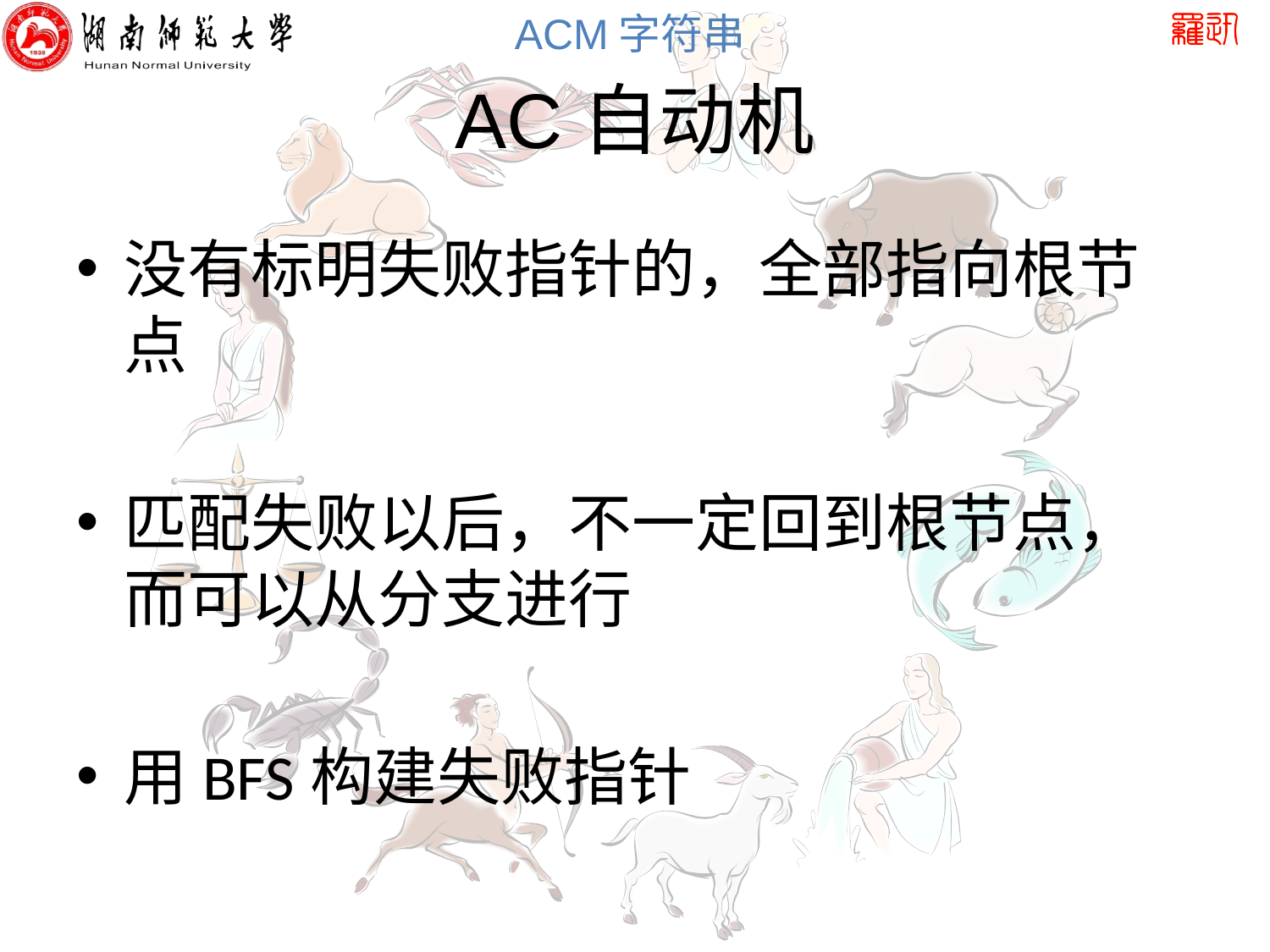

# AC自动机
没有标明失败指针的，全部指向根节点

匹配失败以后，不一定回到根节点，而可以从分支进行

用BFS构建失败指针